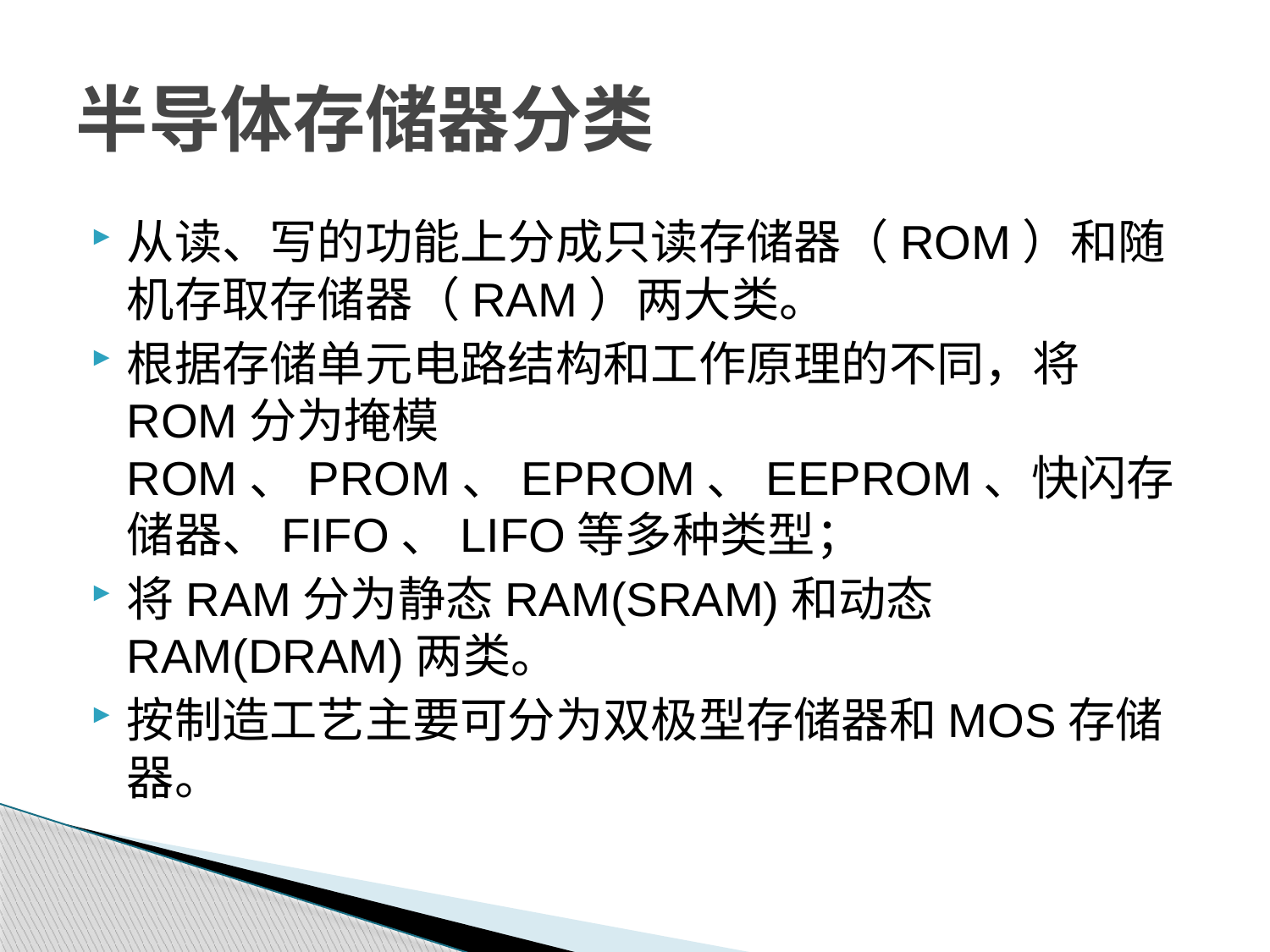

# 半导体存储器分类
从读、写的功能上分成只读存储器（ROM）和随机存取存储器（RAM）两大类。
根据存储单元电路结构和工作原理的不同，将ROM分为掩模ROM、PROM、EPROM、EEPROM、快闪存储器、FIFO、LIFO等多种类型；
将RAM分为静态RAM(SRAM)和动态RAM(DRAM)两类。
按制造工艺主要可分为双极型存储器和MOS存储器。